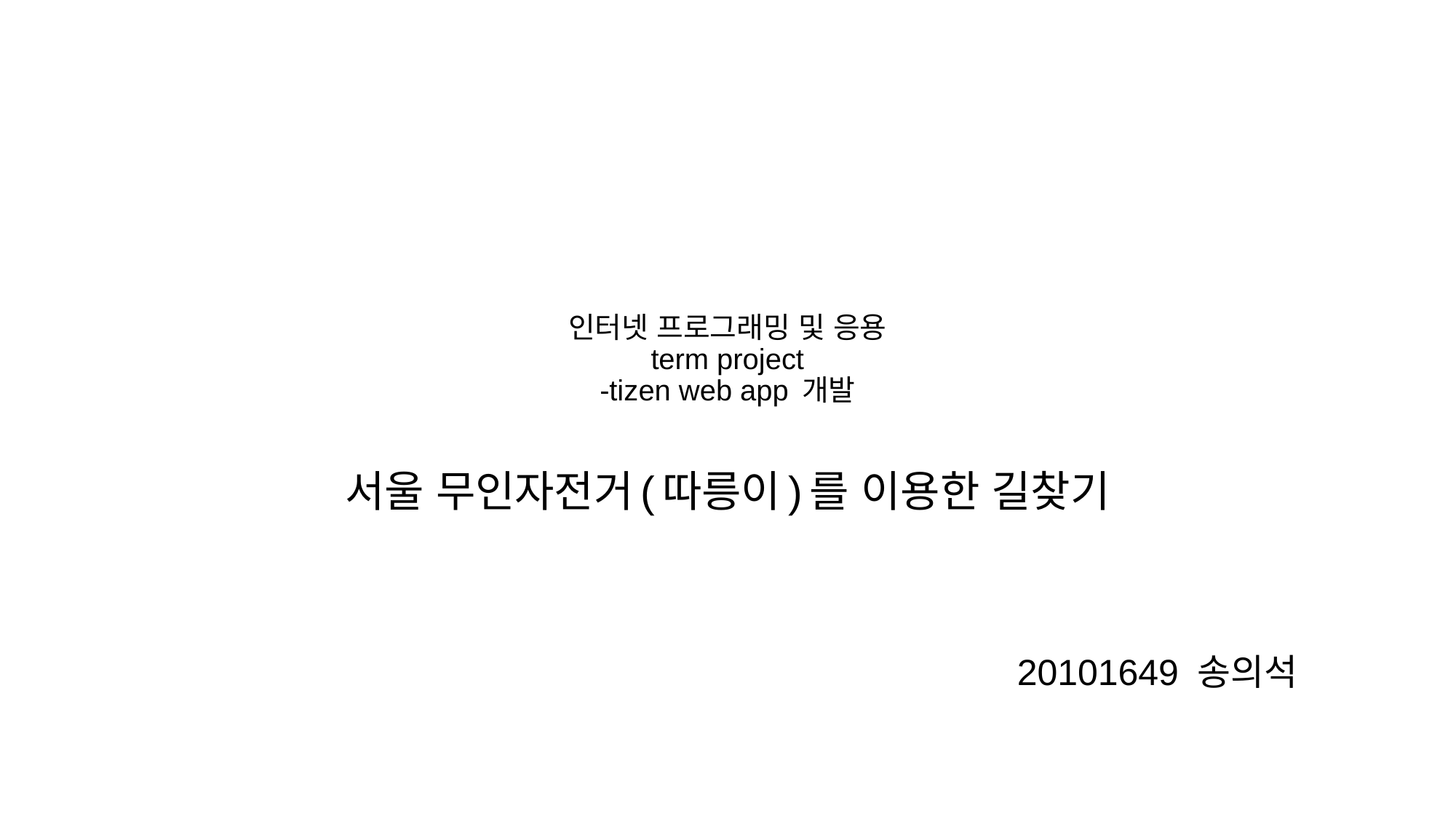

# 인터넷 프로그래밍 및 응용 term project -tizen web app 개발 서울 무인자전거(따릉이)를 이용한 길찾기
20101649 송의석